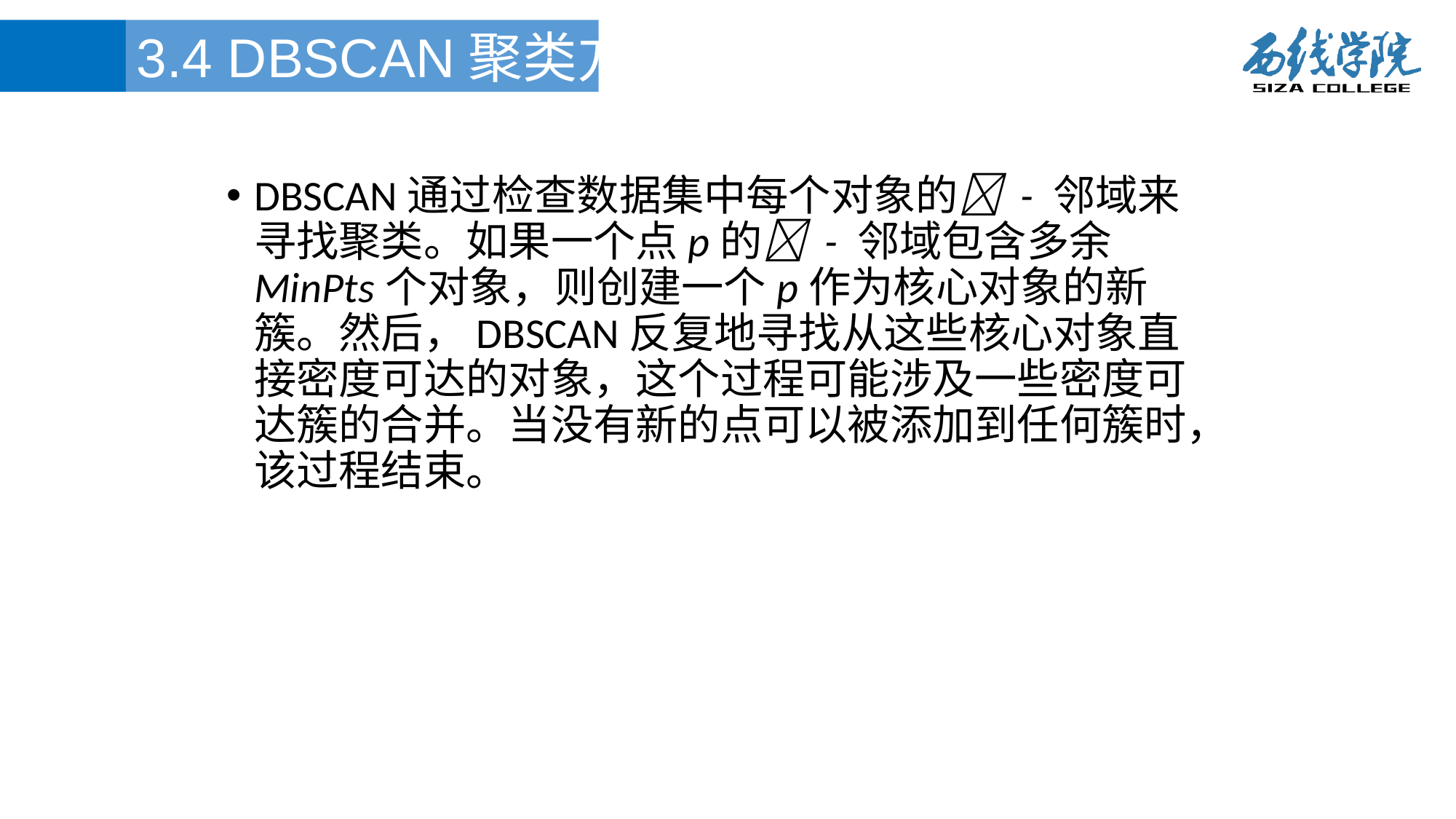

3.4 DBSCAN聚类方法

DBSCAN通过检查数据集中每个对象的ε - 邻域来寻找聚类。如果一个点p的ε - 邻域包含多余MinPts个对象，则创建一个p作为核心对象的新簇。然后，DBSCAN反复地寻找从这些核心对象直接密度可达的对象，这个过程可能涉及一些密度可达簇的合并。当没有新的点可以被添加到任何簇时，该过程结束。